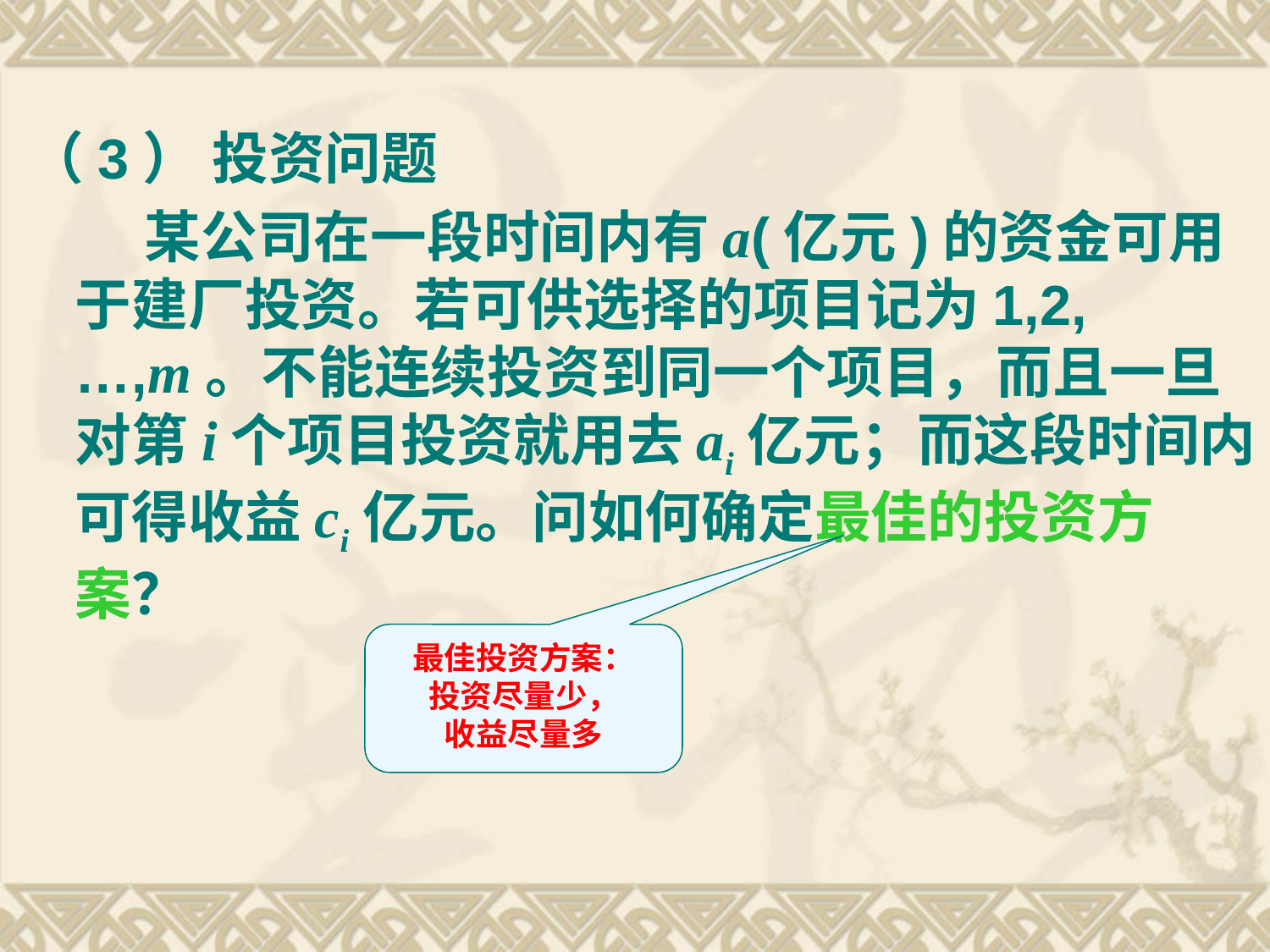

（3） 投资问题
        某公司在一段时间内有a(亿元)的资金可用于建厂投资。若可供选择的项目记为1,2,…,m。不能连续投资到同一个项目，而且一旦对第i个项目投资就用去ai亿元；而这段时间内可得收益ci亿元。问如何确定最佳的投资方案？
最佳投资方案：
投资尽量少，
收益尽量多